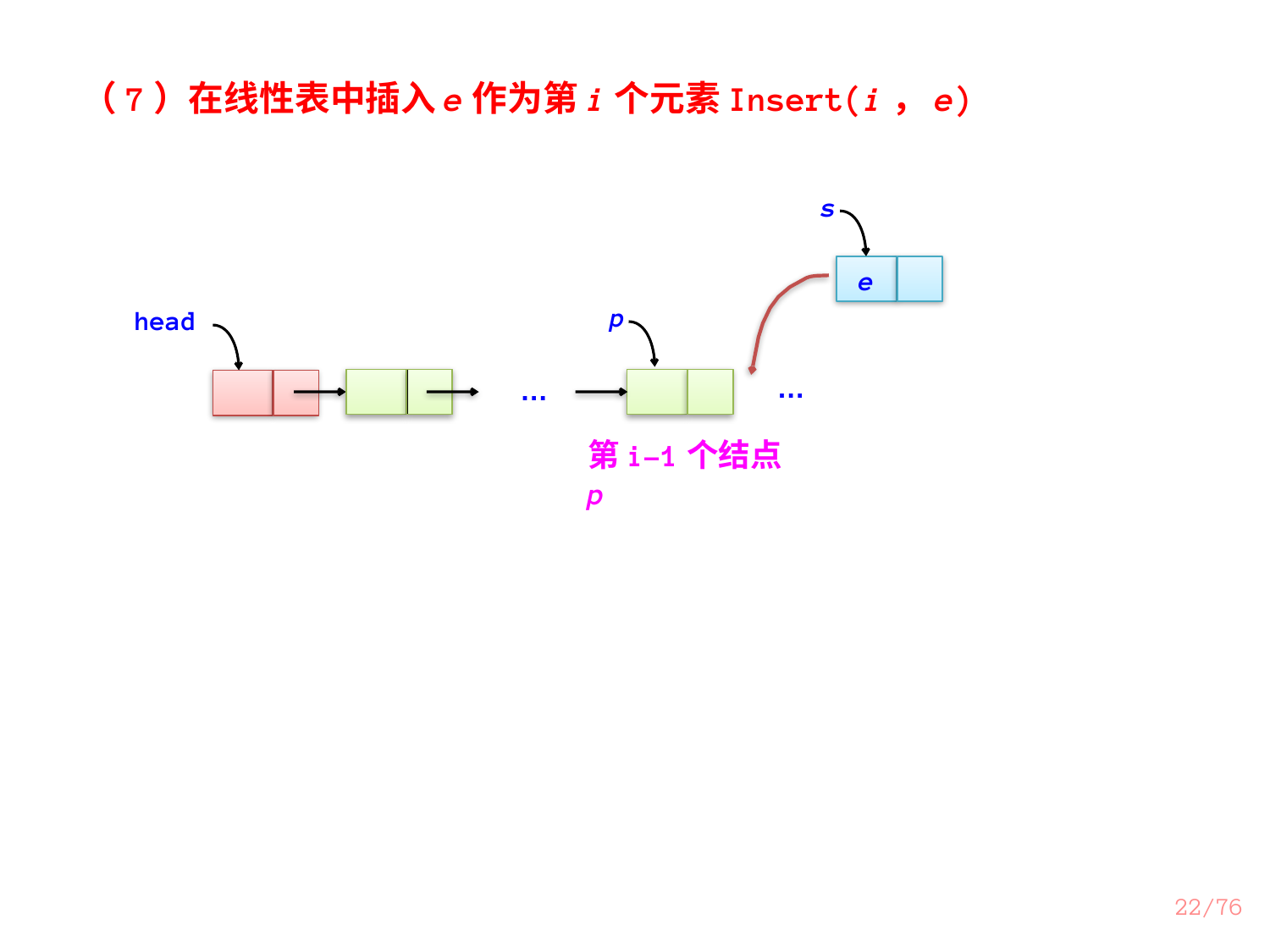

（7）在线性表中插入e作为第i个元素Insert(i，e)
s

e

p

第i-1个结点p
head

…

…

22/76